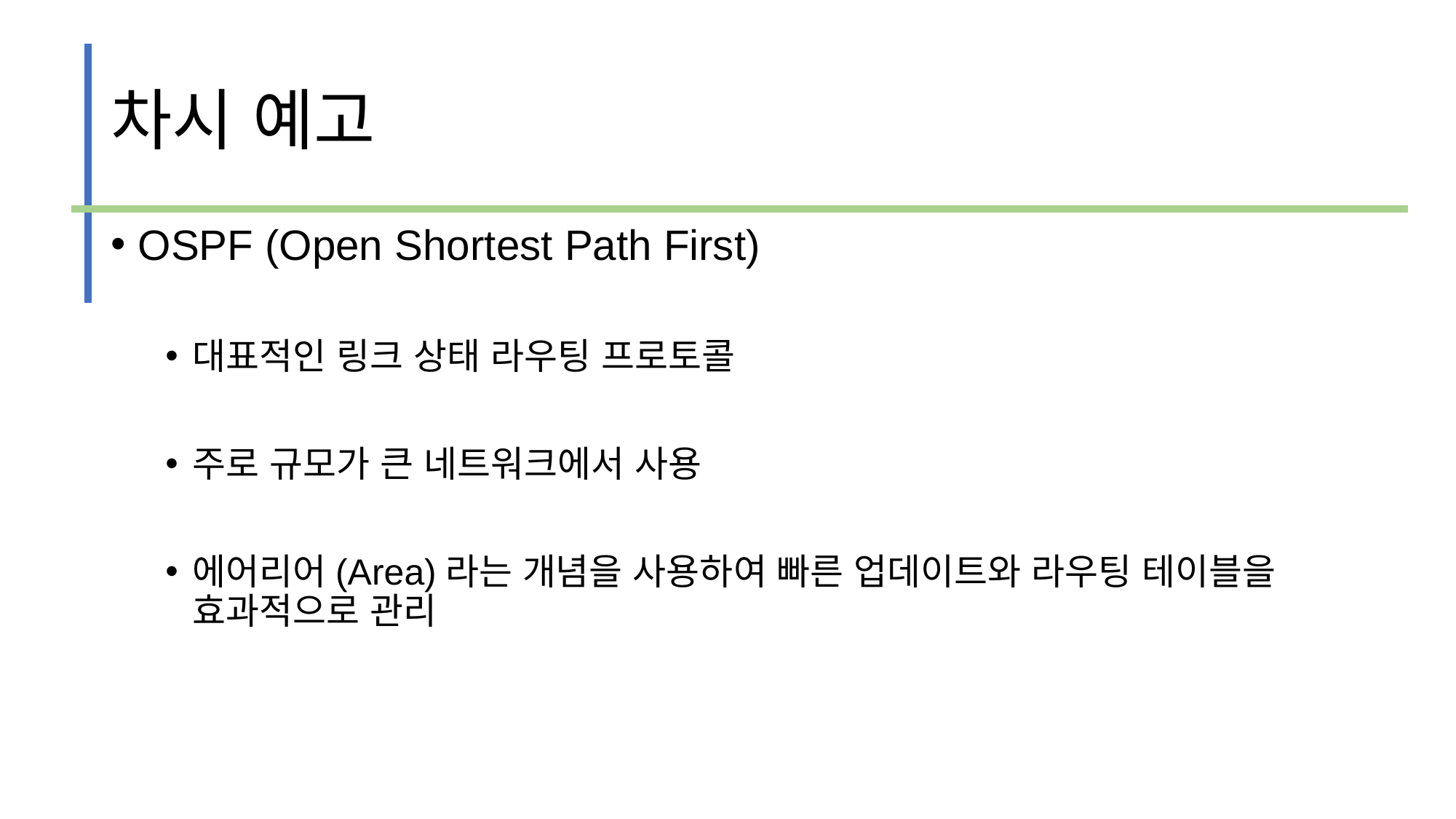

# 차시 예고
OSPF (Open Shortest Path First)

대표적인 링크 상태 라우팅 프로토콜

주로 규모가 큰 네트워크에서 사용

에어리어(Area)라는 개념을 사용하여 빠른 업데이트와 라우팅 테이블을 효과적으로 관리